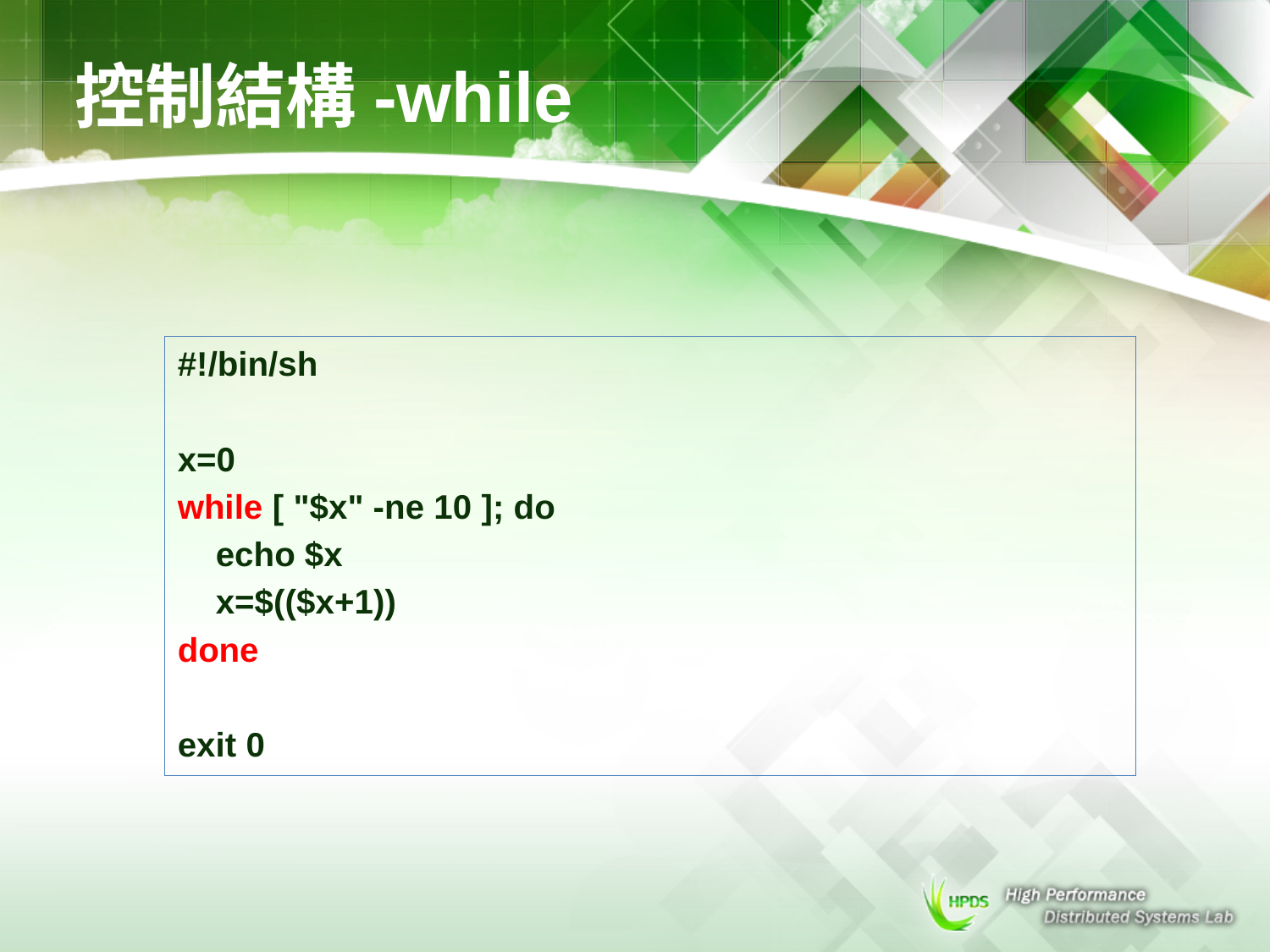

# 控制結構-while
#!/bin/sh

x=0
while [ "$x" -ne 10 ]; do
    echo $x
    x=$(($x+1))
done

exit 0